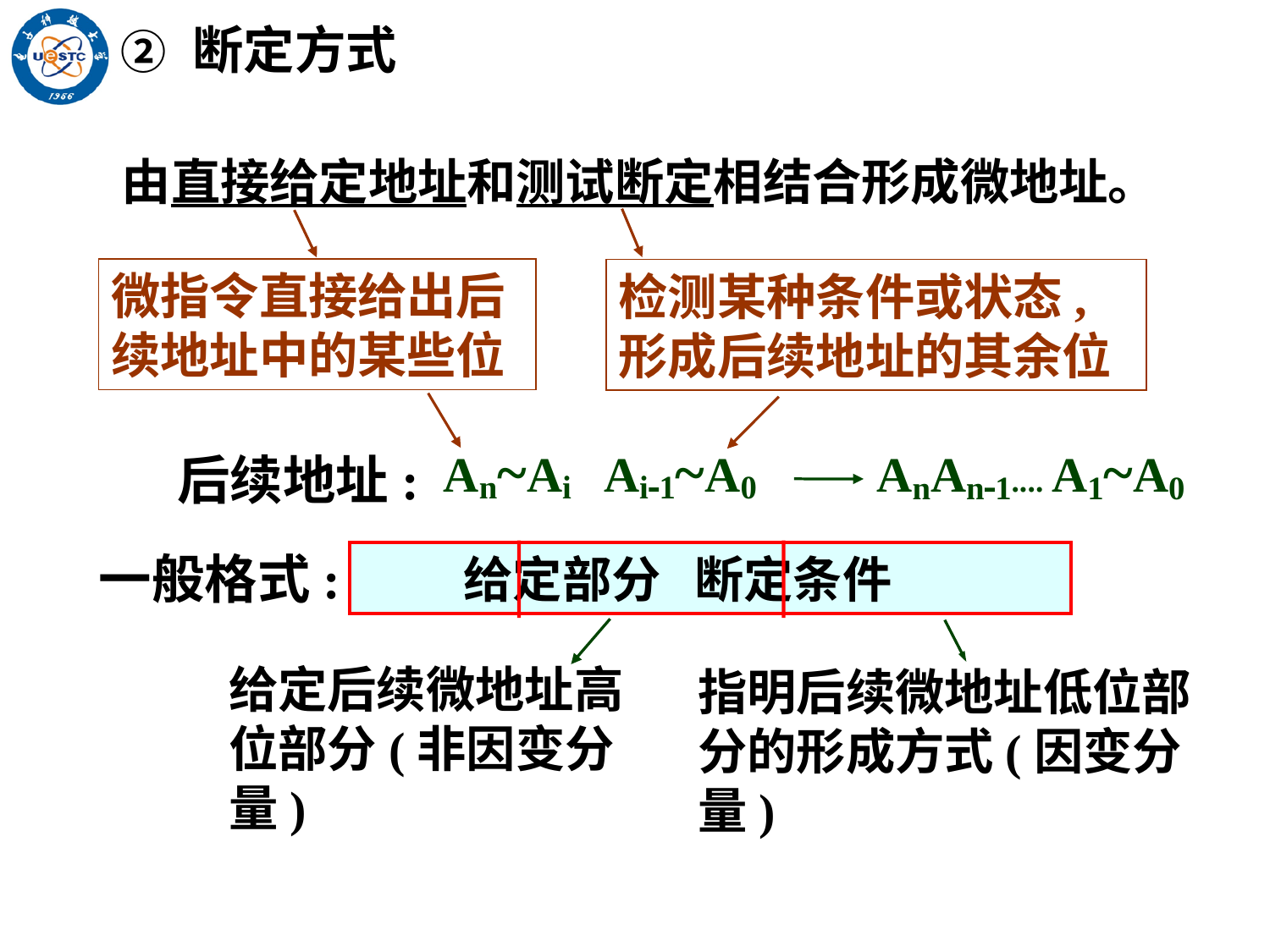

② 断定方式
由直接给定地址和测试断定相结合形成微地址。

微指令直接给出后续地址中的某些位
检测某种条件或状态, 形成后续地址的其余位

Ai−1~A0
An~Ai
AnAn−1.... A1~A0
后续地址:

一般格式:
        给定部分   断定条件

给定后续微地址高位部分(非因变分量)
指明后续微地址低位部分的形成方式(因变分量)